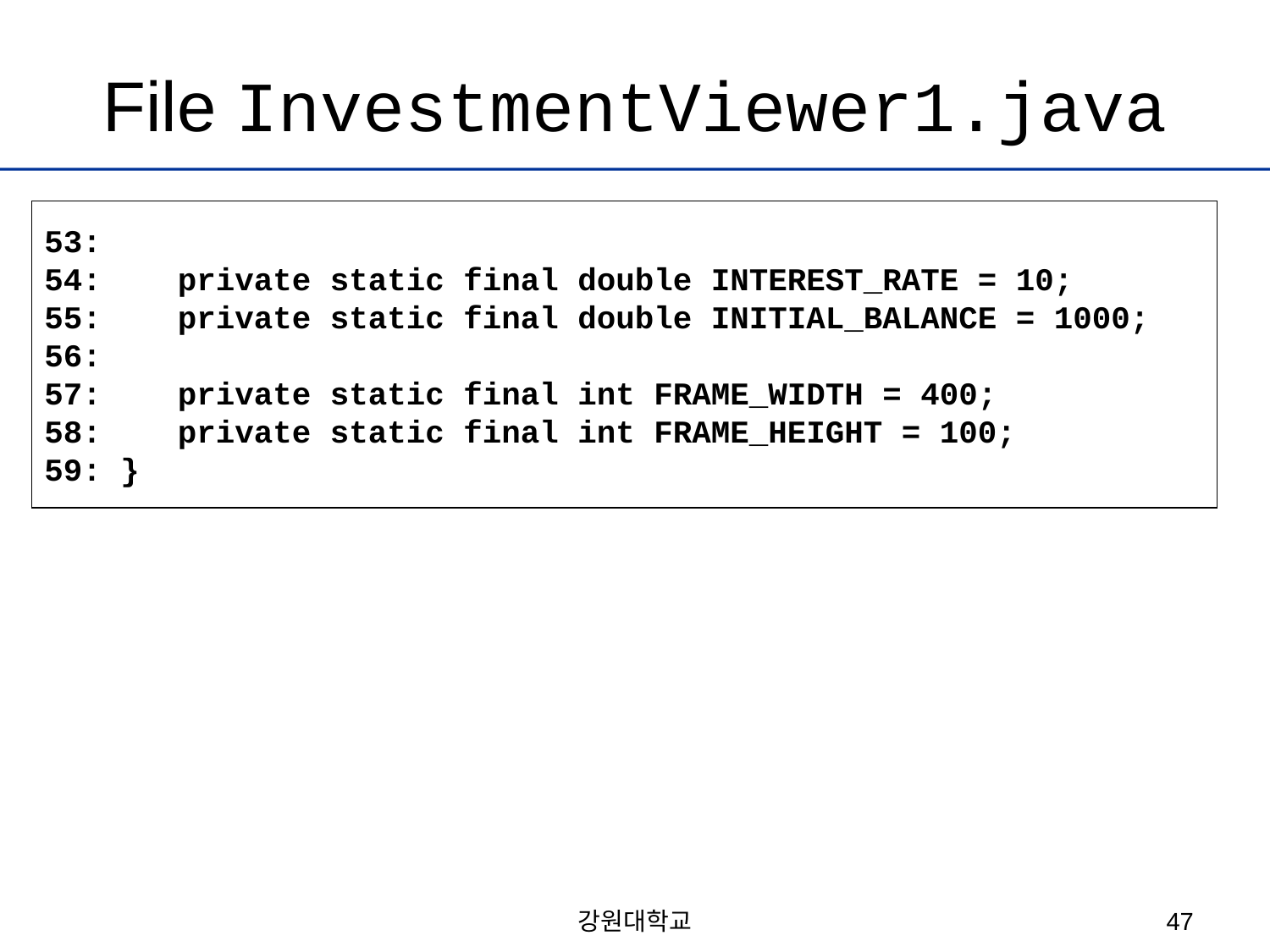

# File InvestmentViewer1.java

53:
54:    private static final double INTEREST_RATE = 10;
55:    private static final double INITIAL_BALANCE = 1000;
56:
57:    private static final int FRAME_WIDTH = 400;
58:    private static final int FRAME_HEIGHT = 100;
59: }
강원대학교
47